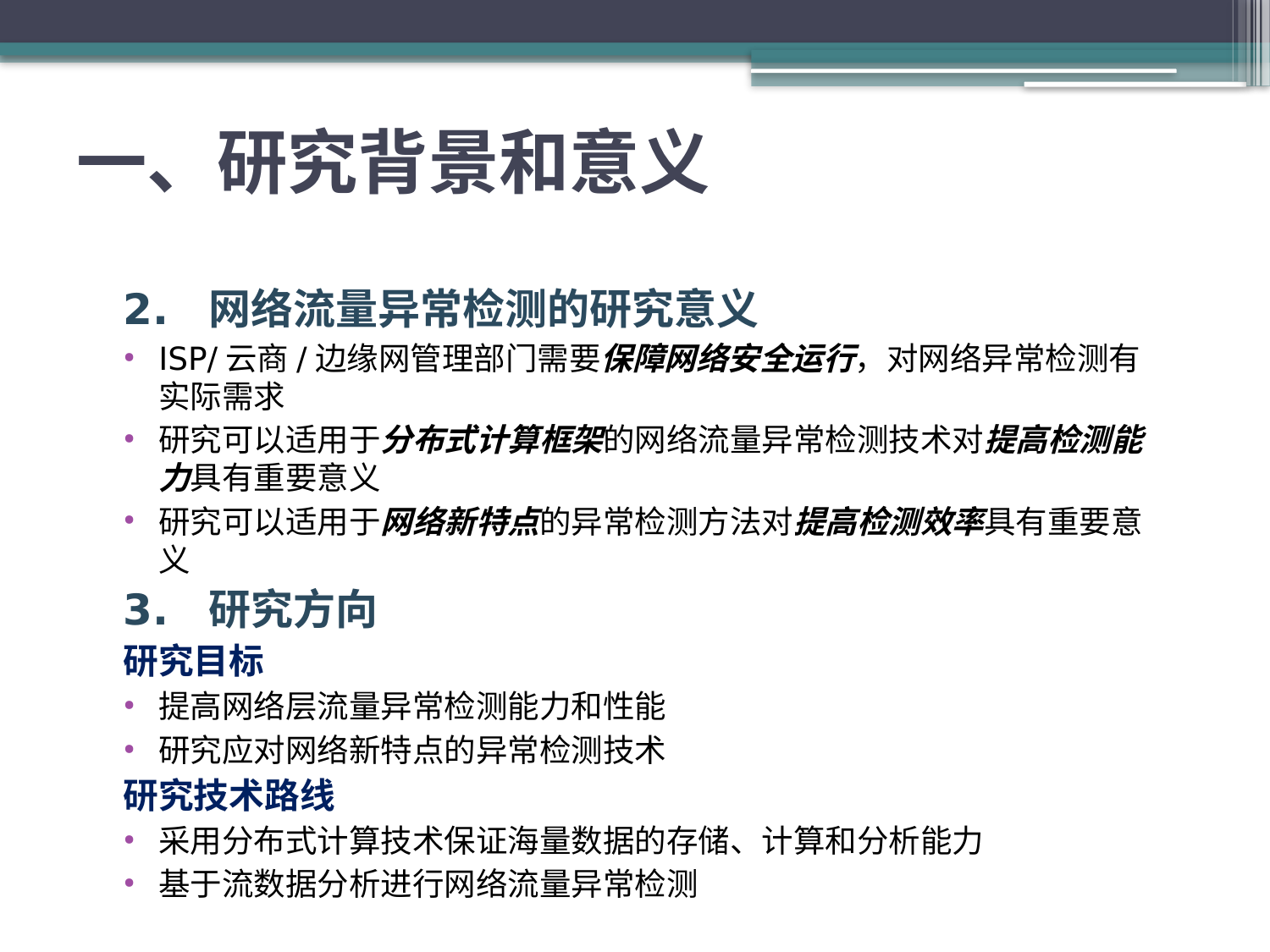

# 一、研究背景和意义
2.  网络流量异常检测的研究意义
ISP/云商/边缘网管理部门需要保障网络安全运行，对网络异常检测有实际需求
研究可以适用于分布式计算框架的网络流量异常检测技术对提高检测能力具有重要意义
研究可以适用于网络新特点的异常检测方法对提高检测效率具有重要意义
3.  研究方向
研究目标
提高网络层流量异常检测能力和性能
研究应对网络新特点的异常检测技术
研究技术路线
采用分布式计算技术保证海量数据的存储、计算和分析能力
基于流数据分析进行网络流量异常检测